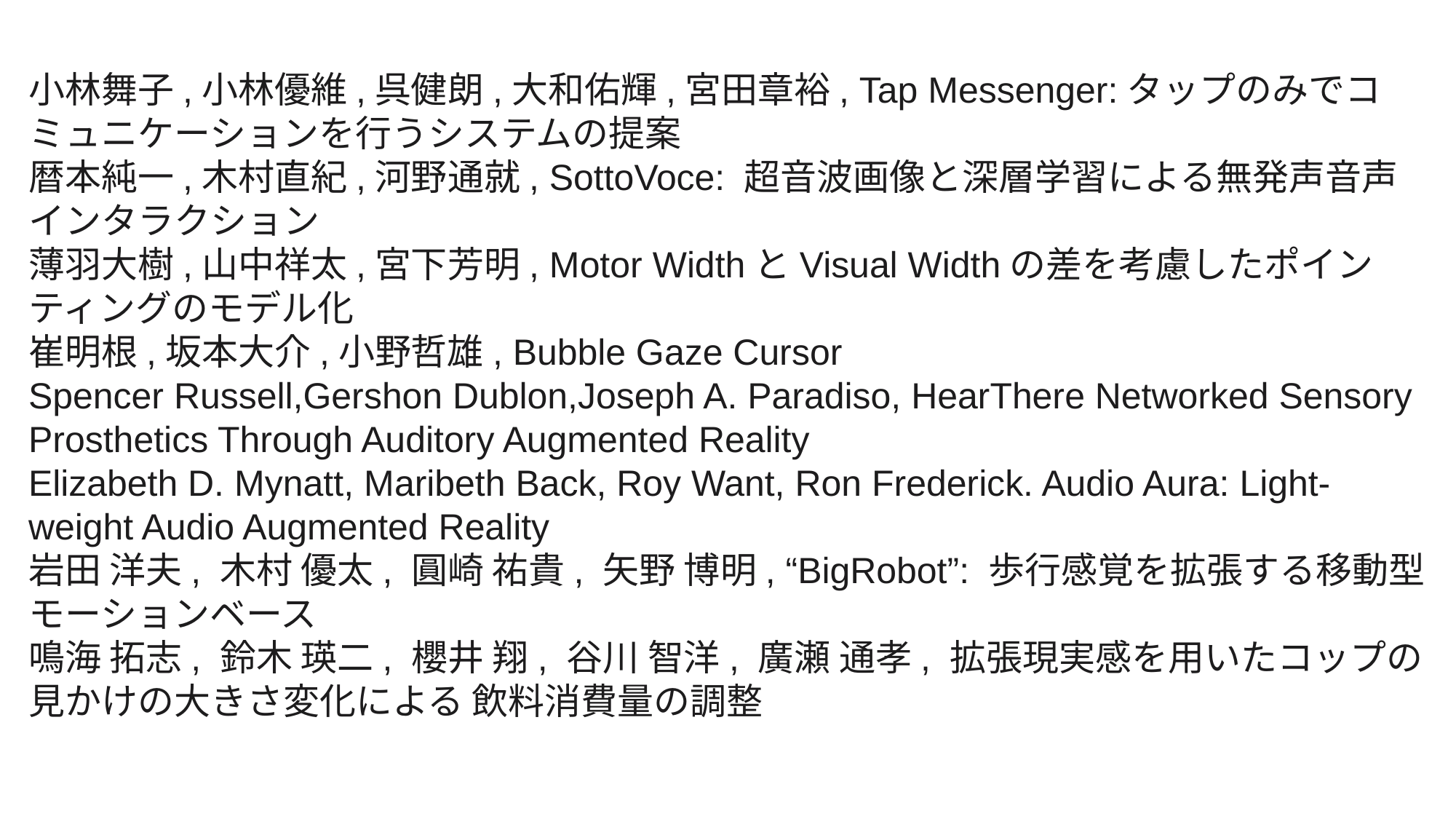

小林舞子,小林優維,呉健朗,大和佑輝,宮田章裕, Tap Messenger:タップのみでコミュニケーションを行うシステムの提案
暦本純一,木村直紀,河野通就, SottoVoce: 超音波画像と深層学習による無発声音声インタラクション
薄羽大樹,山中祥太,宮下芳明, Motor WidthとVisual Widthの差を考慮したポインティングのモデル化
崔明根,坂本大介,小野哲雄, Bubble Gaze Cursor
Spencer Russell,Gershon Dublon,Joseph A. Paradiso, HearThere Networked Sensory Prosthetics Through Auditory Augmented Reality
Elizabeth D. Mynatt, Maribeth Back, Roy Want, Ron Frederick. Audio Aura: Light-weight Audio Augmented Reality
岩田 洋夫, 木村 優太, 圓崎 祐貴, 矢野 博明, “BigRobot”: 歩行感覚を拡張する移動型モーションベース
鳴海 拓志, 鈴木 瑛二, 櫻井 翔, 谷川 智洋, 廣瀬 通孝, 拡張現実感を用いたコップの見かけの大きさ変化による 飲料消費量の調整